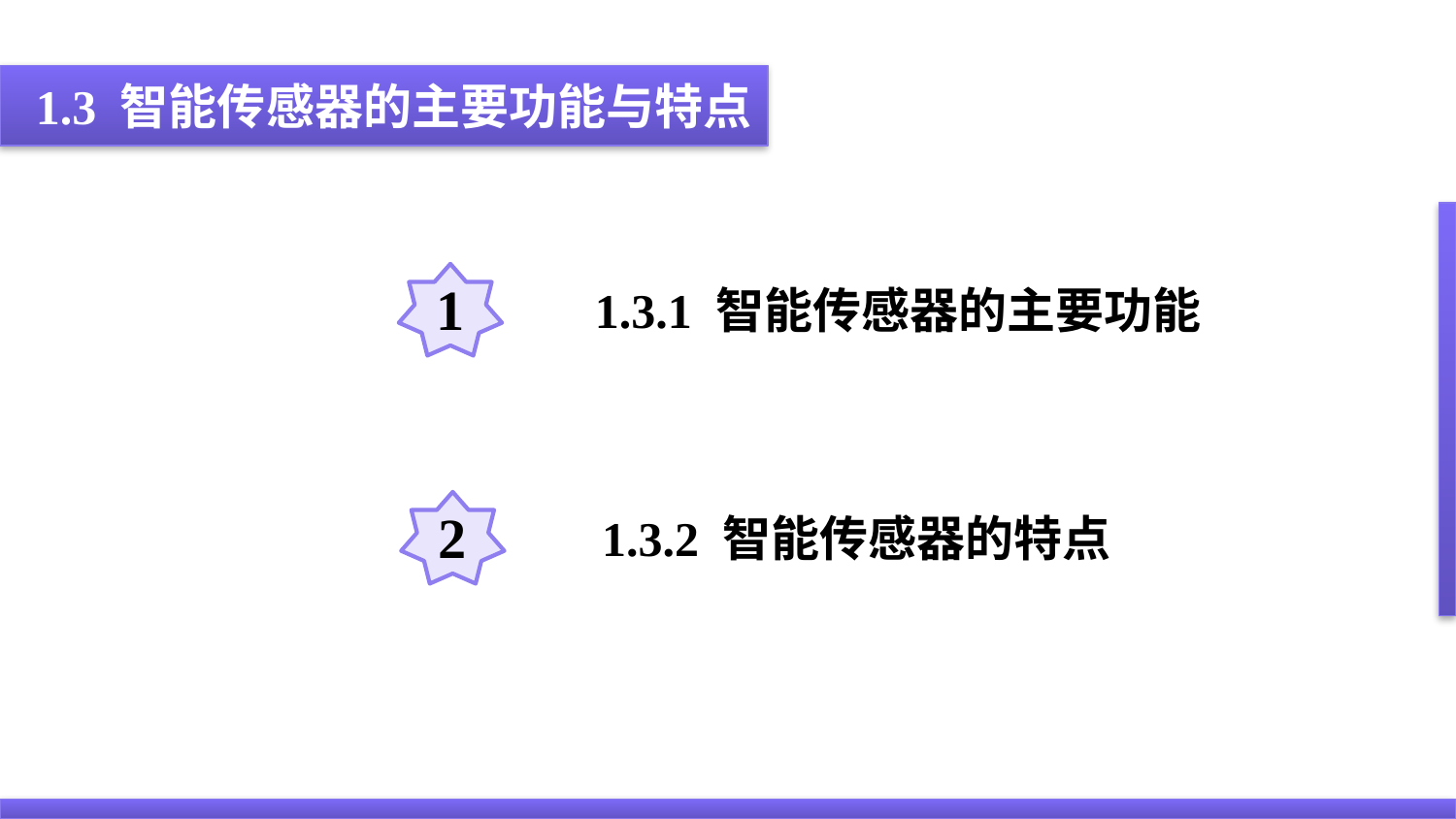

1.3 智能传感器的主要功能与特点
1
1.3.1 智能传感器的主要功能
2
1.3.2 智能传感器的特点